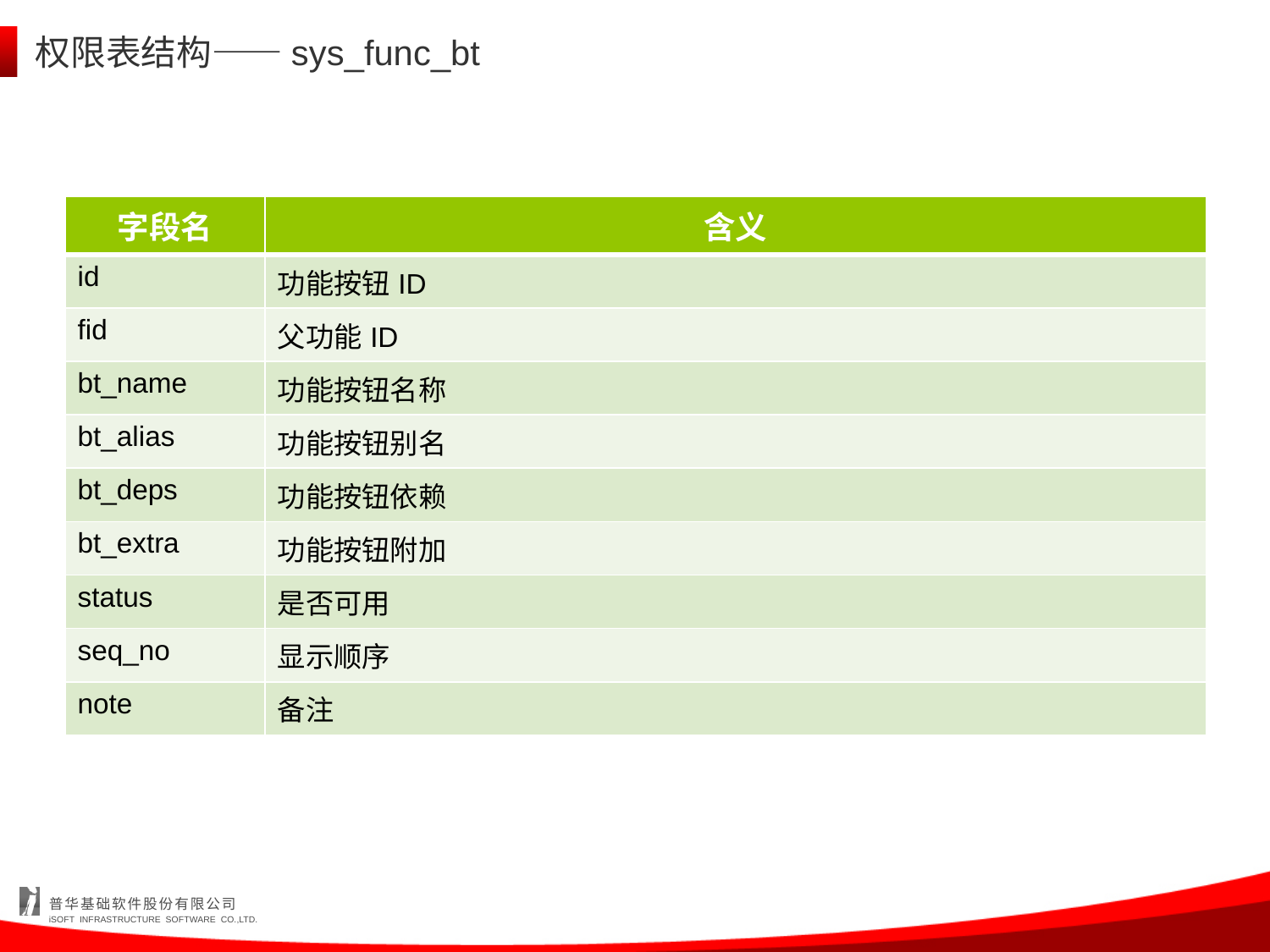

# 权限表结构——sys_func_bt
| 字段名 | 含义 |
| --- | --- |
| id | 功能按钮ID |
| fid | 父功能ID |
| bt\_name | 功能按钮名称 |
| bt\_alias | 功能按钮别名 |
| bt\_deps | 功能按钮依赖 |
| bt\_extra | 功能按钮附加 |
| status | 是否可用 |
| seq\_no | 显示顺序 |
| note | 备注 |